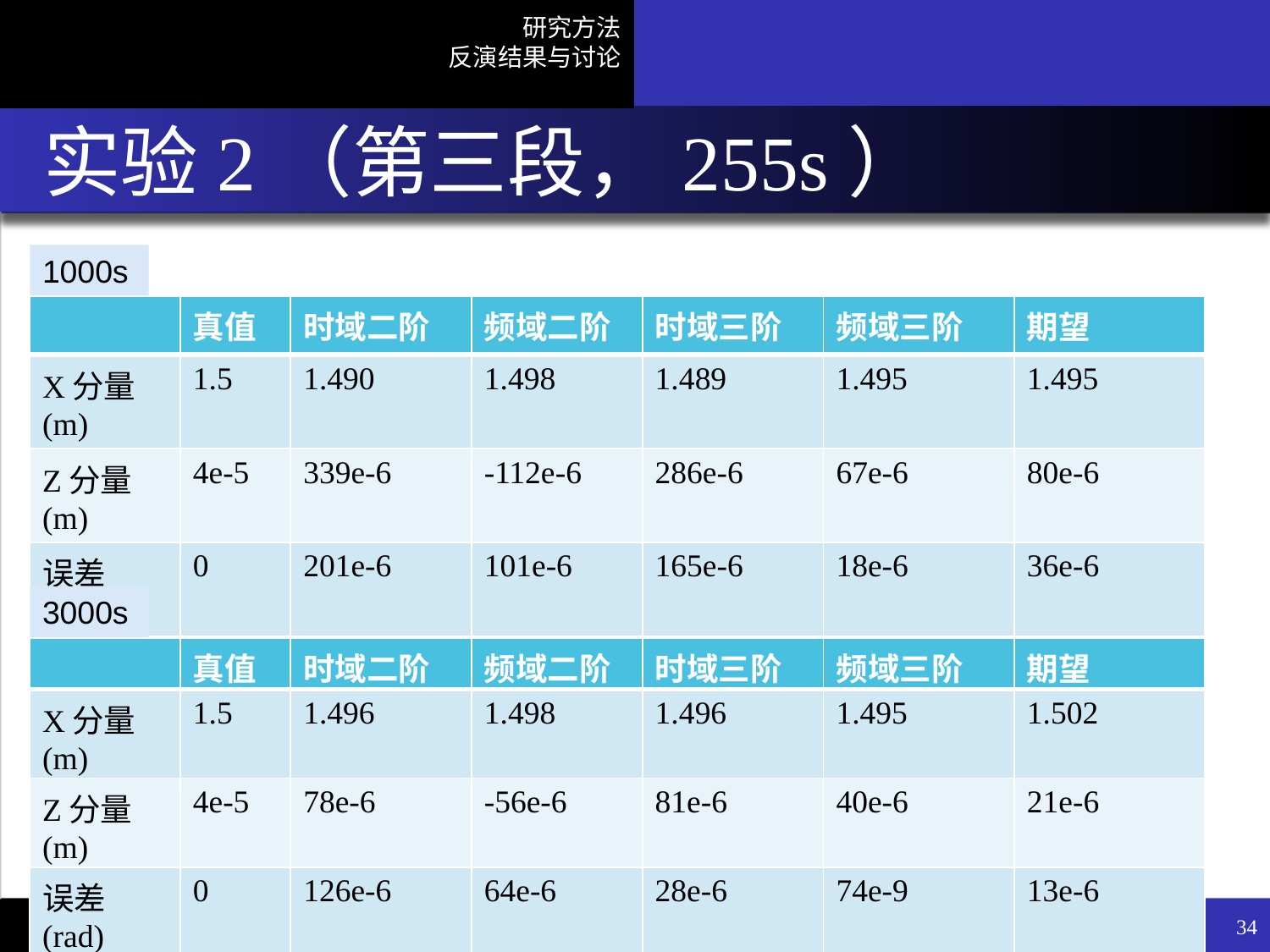

# 实验2（第三段，255s）
1000s
|  | 真值 | 时域二阶 | 频域二阶 | 时域三阶 | 频域三阶 | 期望 |
| --- | --- | --- | --- | --- | --- | --- |
| X分量(m) | 1.5 | 1.490 | 1.498 | 1.489 | 1.495 | 1.495 |
| Z分量(m) | 4e-5 | 339e-6 | -112e-6 | 286e-6 | 67e-6 | 80e-6 |
| 误差(rad) | 0 | 201e-6 | 101e-6 | 165e-6 | 18e-6 | 36e-6 |
3000s
|  | 真值 | 时域二阶 | 频域二阶 | 时域三阶 | 频域三阶 | 期望 |
| --- | --- | --- | --- | --- | --- | --- |
| X分量(m) | 1.5 | 1.496 | 1.498 | 1.496 | 1.495 | 1.502 |
| Z分量(m) | 4e-5 | 78e-6 | -56e-6 | 81e-6 | 40e-6 | 21e-6 |
| 误差(rad) | 0 | 126e-6 | 64e-6 | 28e-6 | 74e-9 | 13e-6 |
低低卫卫跟踪重力卫星相位中心矢量反演
34